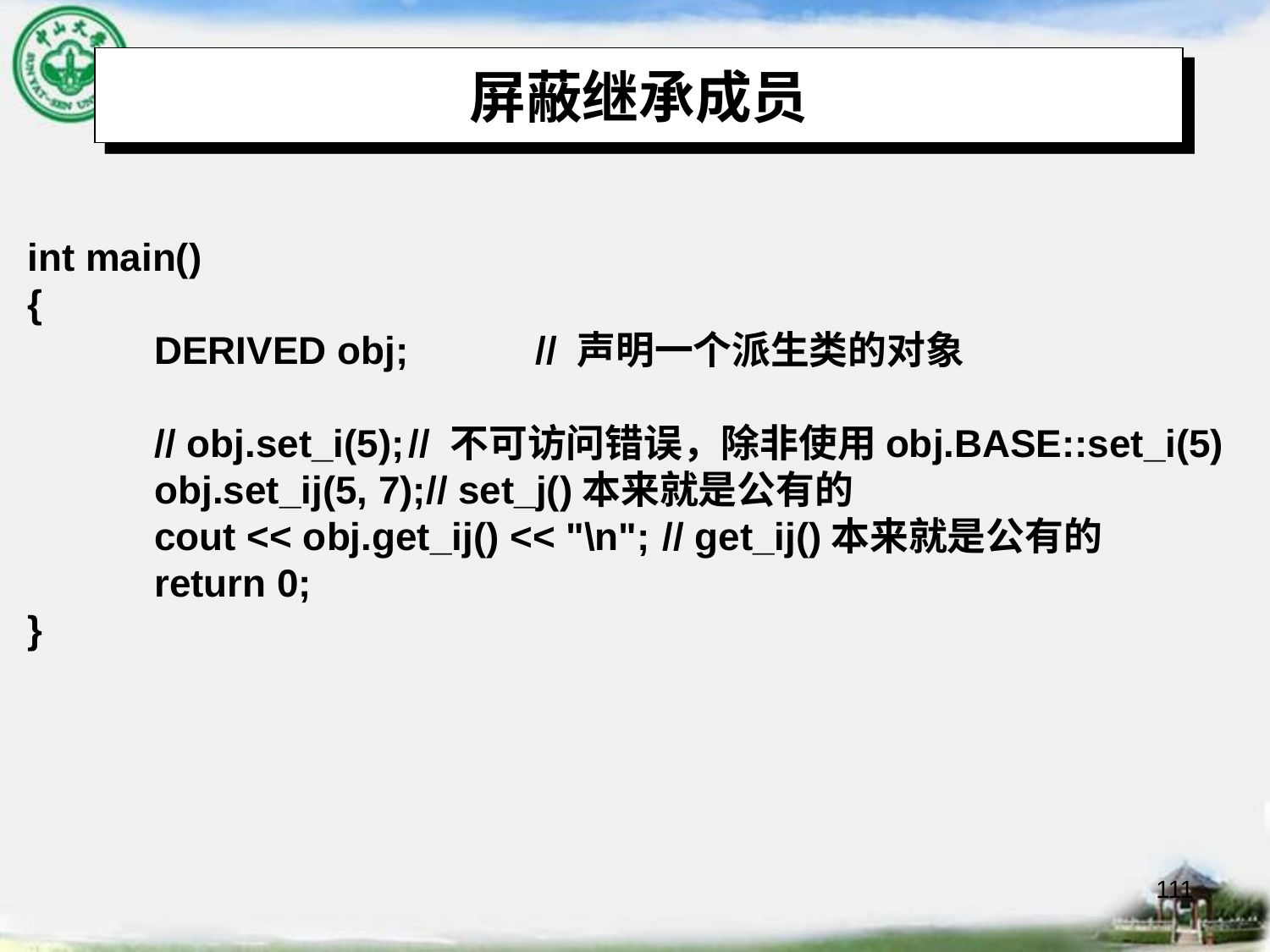

# 屏蔽继承成员
int main()
{
	DERIVED obj;	// 声明一个派生类的对象

	// obj.set_i(5);	// 不可访问错误，除非使用obj.BASE::set_i(5)
	obj.set_ij(5, 7);// set_j()本来就是公有的
	cout << obj.get_ij() << "\n";	// get_ij()本来就是公有的
	return 0;
}
111